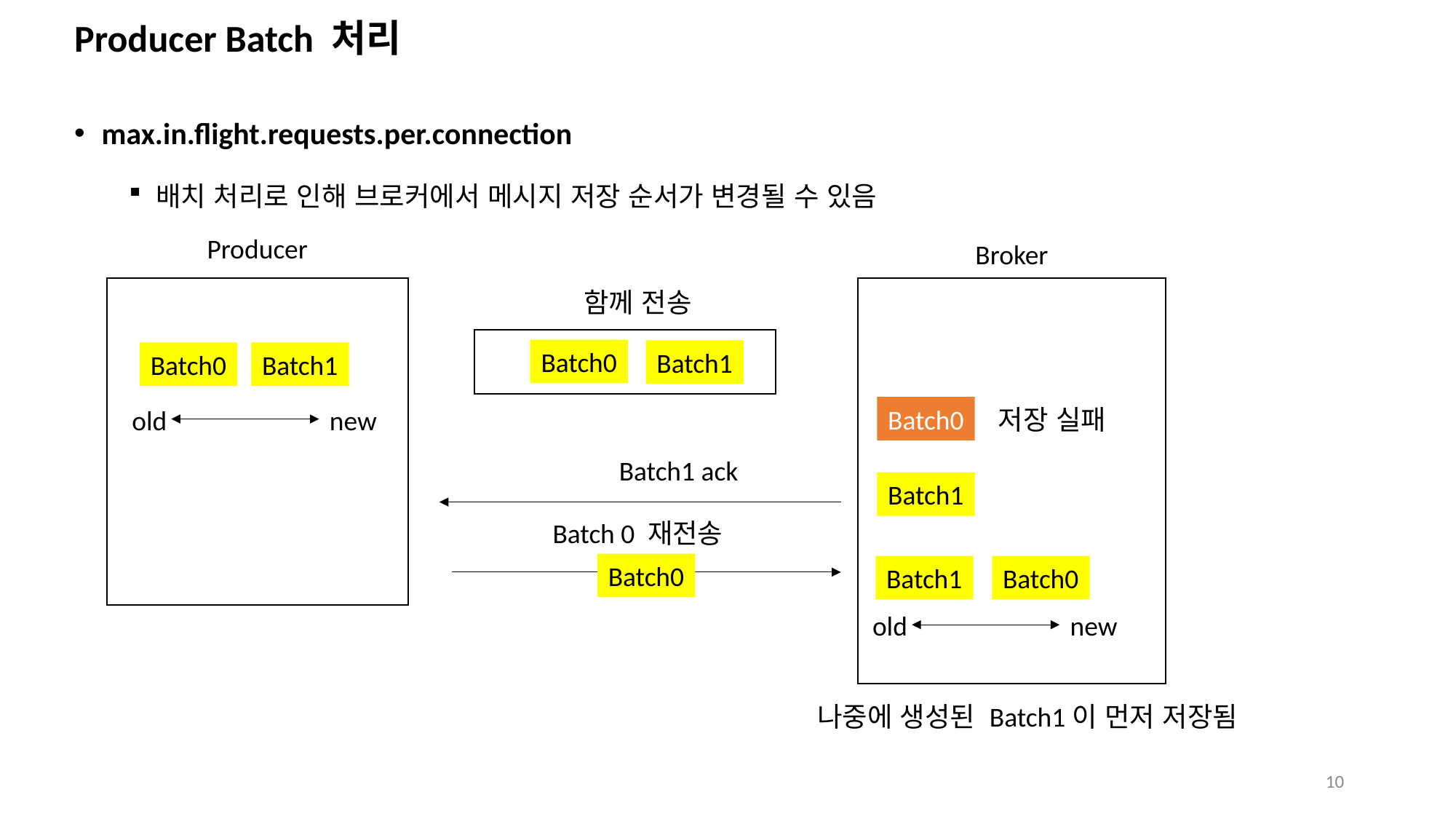

# Producer Batch 처리
max.in.flight.requests.per.connection
배치 처리로 인해 브로커에서 메시지 저장 순서가 변경될 수 있음
Producer
Broker

함께 전송

Batch0
Batch1
Batch0
Batch1
Batch0
저장 실패
old
new
Batch1 ack
Batch1
Batch 0 재전송
Batch0
Batch1
Batch0
old
new
나중에 생성된 Batch1이 먼저 저장됨
10